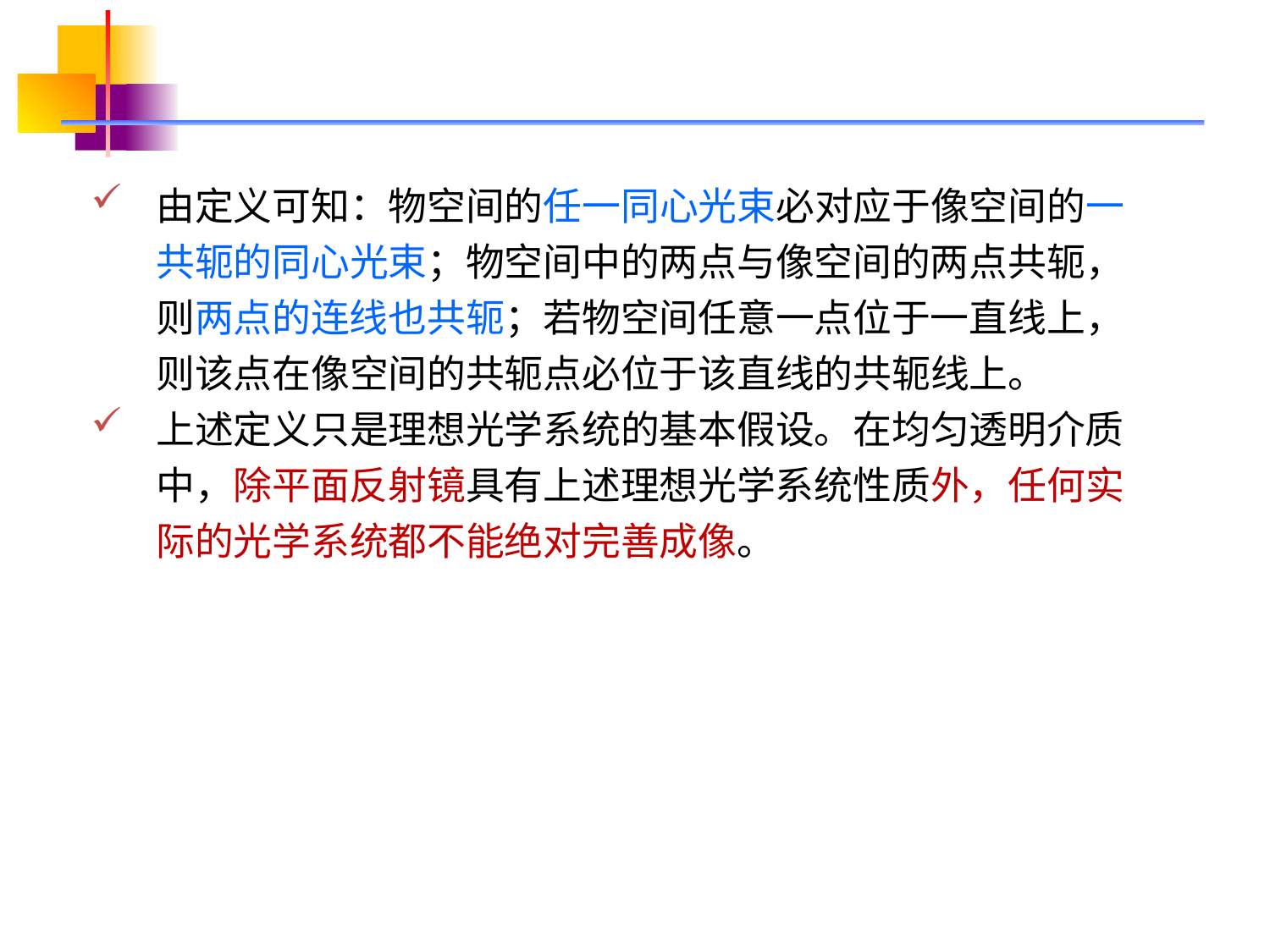

由定义可知：物空间的任一同心光束必对应于像空间的一共轭的同心光束；物空间中的两点与像空间的两点共轭，则两点的连线也共轭；若物空间任意一点位于一直线上，则该点在像空间的共轭点必位于该直线的共轭线上。
上述定义只是理想光学系统的基本假设。在均匀透明介质中，除平面反射镜具有上述理想光学系统性质外，任何实际的光学系统都不能绝对完善成像。